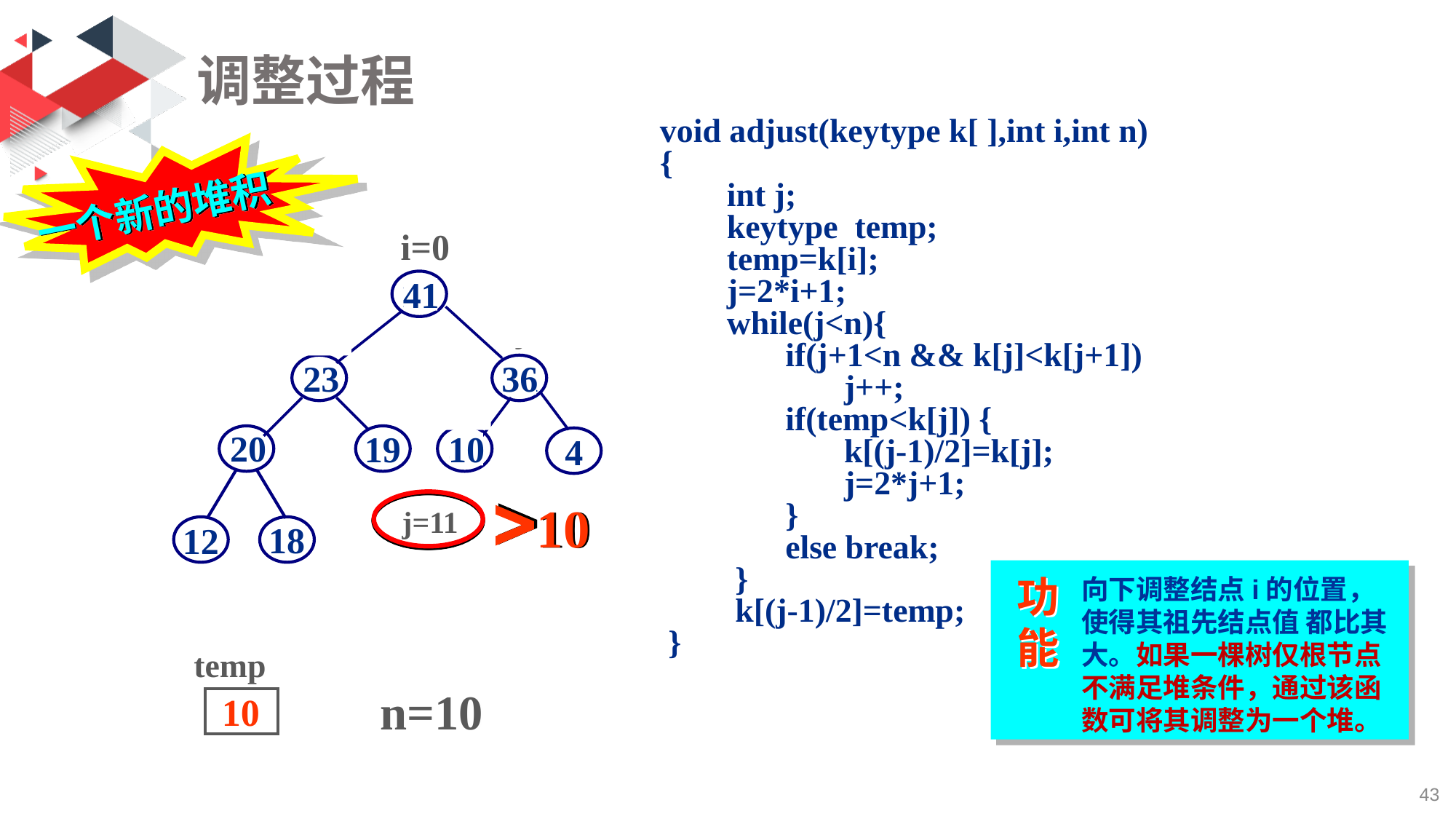

# 调整过程
void adjust(keytype k[ ],int i,int n)
{
        int j;
        keytype  temp;
        temp=k[i];
        j=2*i+1;
        while(j<n){
               if(j+1<n && k[j]<k[j+1])
                      j++;
               if(temp<k[j]) {
                      k[(j-1)/2]=k[j];
                      j=2*j+1;
               }
               else break;
         }
         k[(j-1)/2]=temp;
 }

一个新的堆积
i=0
10

23
41

20
19
36
4

18
12

41

j=2

j=1

j=5
36

j=11
10

>10

功
能
向下调整结点i的位置，使得其祖先结点值 都比其大。如果一棵树仅根节点不满足堆条件，通过该函数可将其调整为一个堆。
temp
10

n=10
43